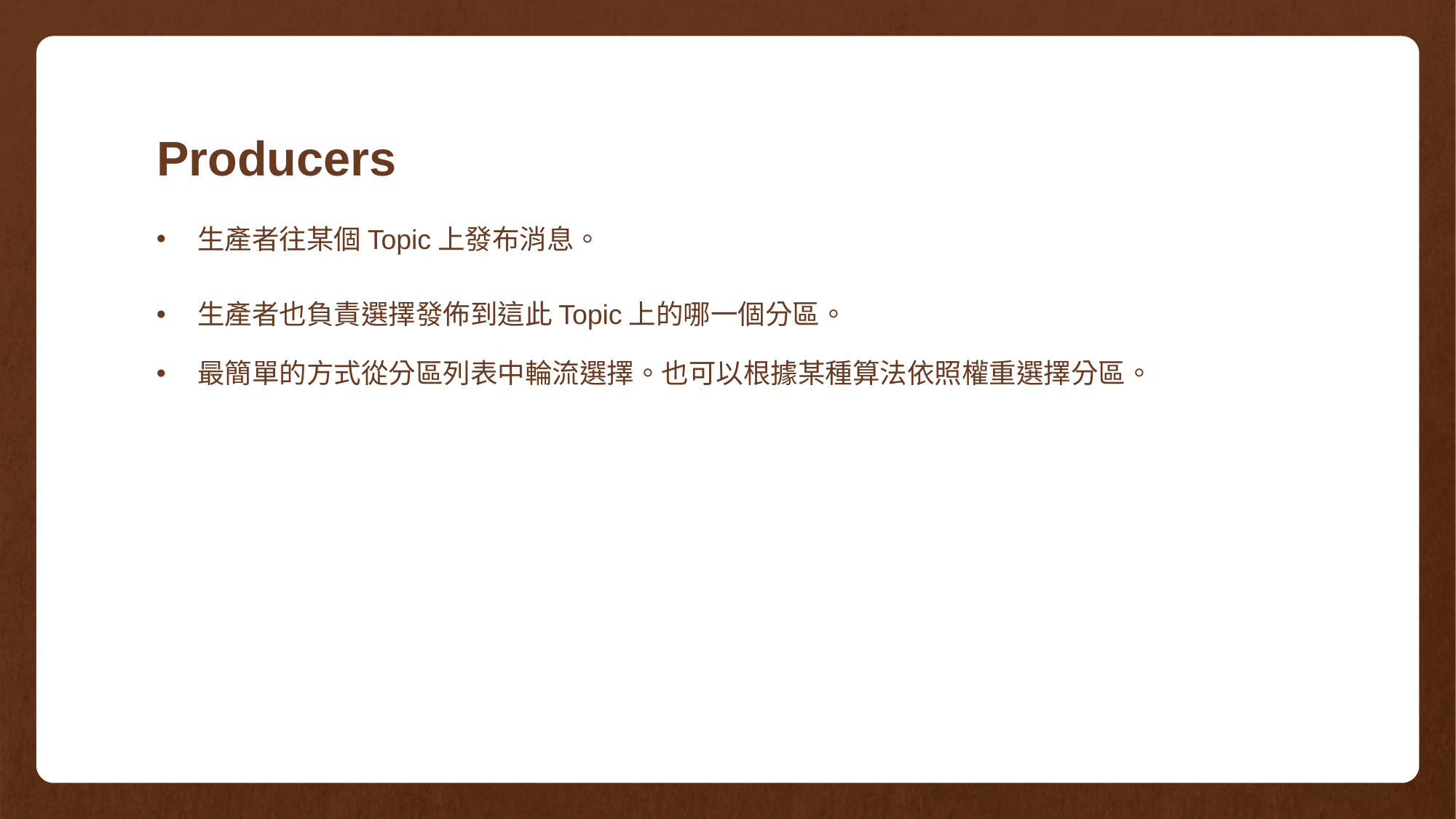

# Producers
生產者往某個Topic上發布消息。

生產者也負責選擇發佈到這此Topic上的哪一個分區。

最簡單的方式從分區列表中輪流選擇。也可以根據某種算法依照權重選擇分區。